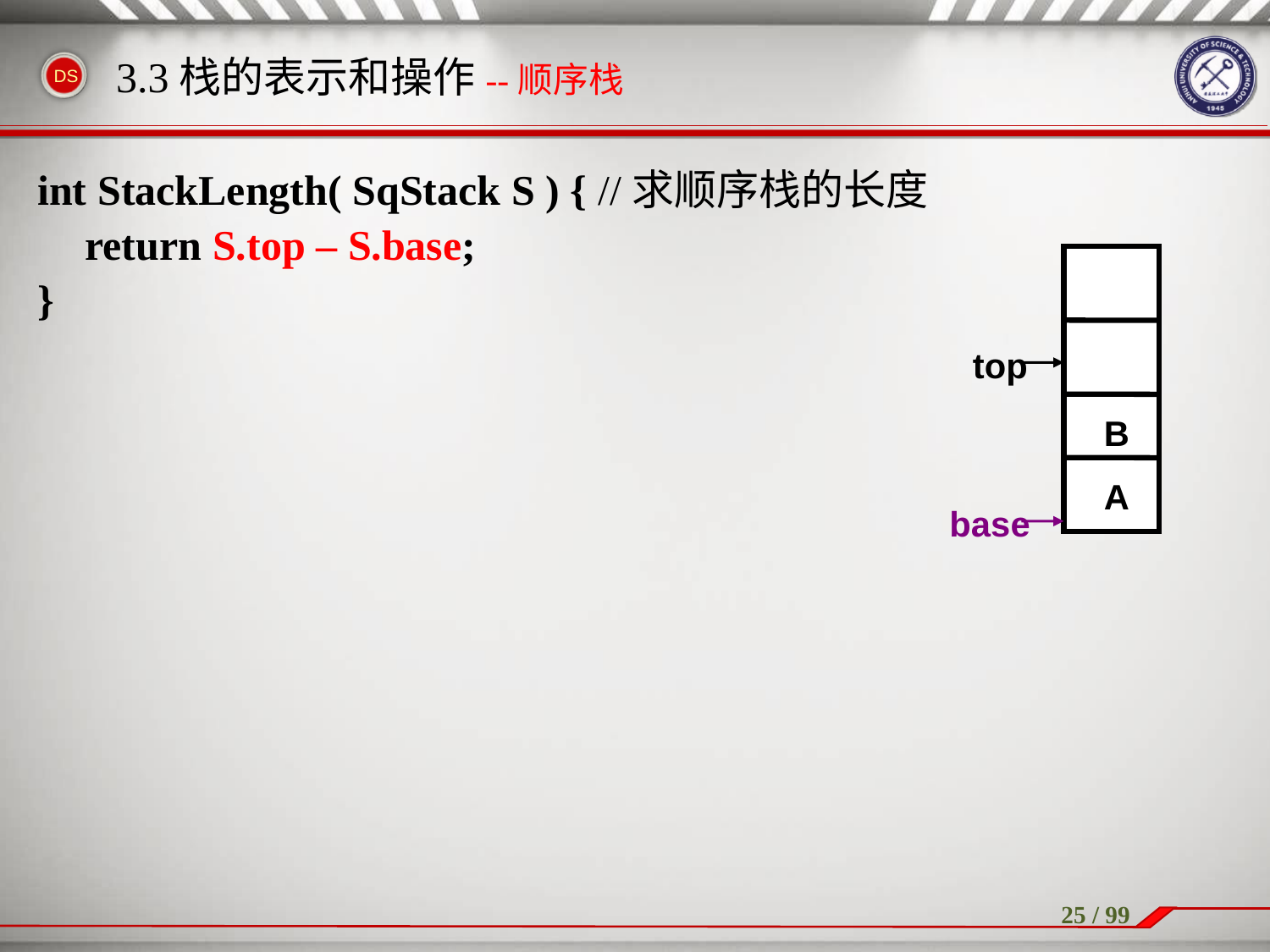

# 3.3栈的表示和操作--顺序栈
int StackLength( SqStack S ) { //求顺序栈的长度
	return S.top – S.base;
}

B

A

top
base